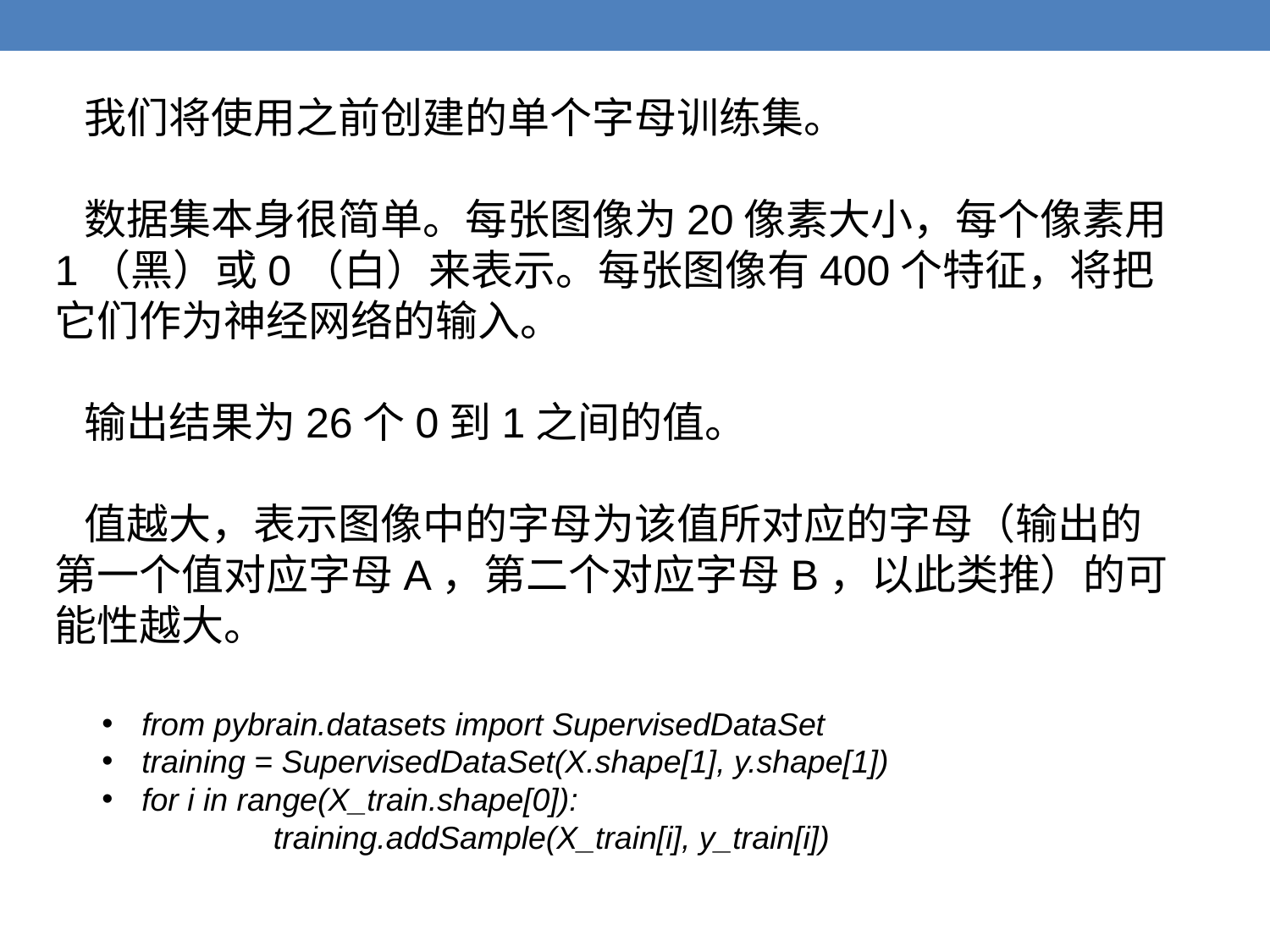

我们将使用之前创建的单个字母训练集。

  数据集本身很简单。每张图像为20像素大小，每个像素用1（黑）或0（白）来表示。每张图像有400个特征，将把它们作为神经网络的输入。

  输出结果为26个0到1之间的值。

  值越大，表示图像中的字母为该值所对应的字母（输出的第一个值对应字母A，第二个对应字母B，以此类推）的可能性越大。
from pybrain.datasets import SupervisedDataSet
training = SupervisedDataSet(X.shape[1], y.shape[1])
for i in range(X_train.shape[0]):
	     training.addSample(X_train[i], y_train[i])